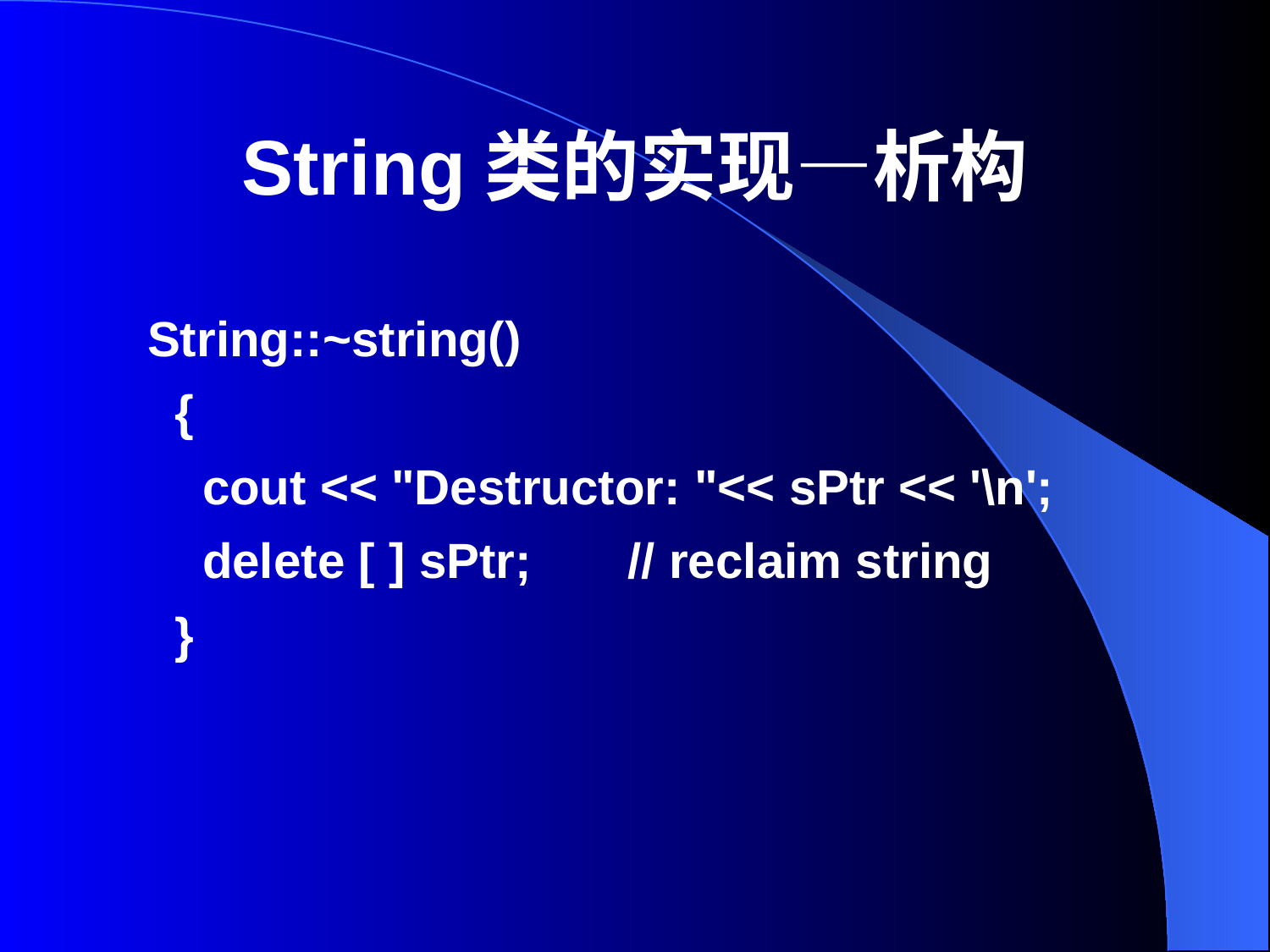

# String类的实现—析构
String::~string()
  {
    cout << "Destructor: "<< sPtr << '\n';
    delete [ ] sPtr;       // reclaim string
  }